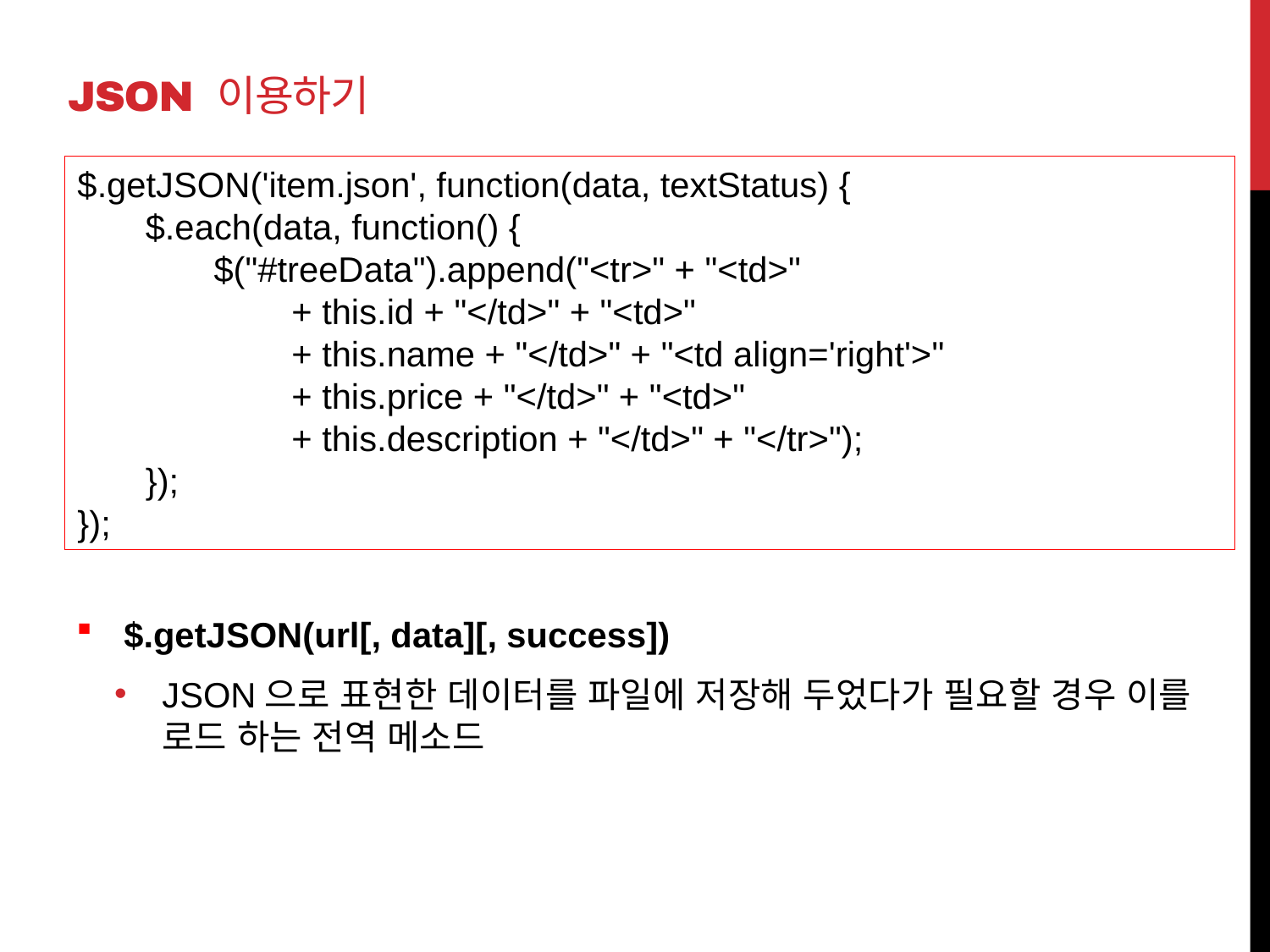

# JSON 이용하기
$.getJSON('item.json', function(data, textStatus) {
       $.each(data, function() {
              $("#treeData").append("<tr>" + "<td>"
                      + this.id + "</td>" + "<td>"
                      + this.name + "</td>" + "<td align='right'>"
                      + this.price + "</td>" + "<td>"
                      + this.description + "</td>" + "</tr>");
       });
});
$.getJSON(url[, data][, success])
JSON으로 표현한 데이터를 파일에 저장해 두었다가 필요할 경우 이를 로드 하는 전역 메소드